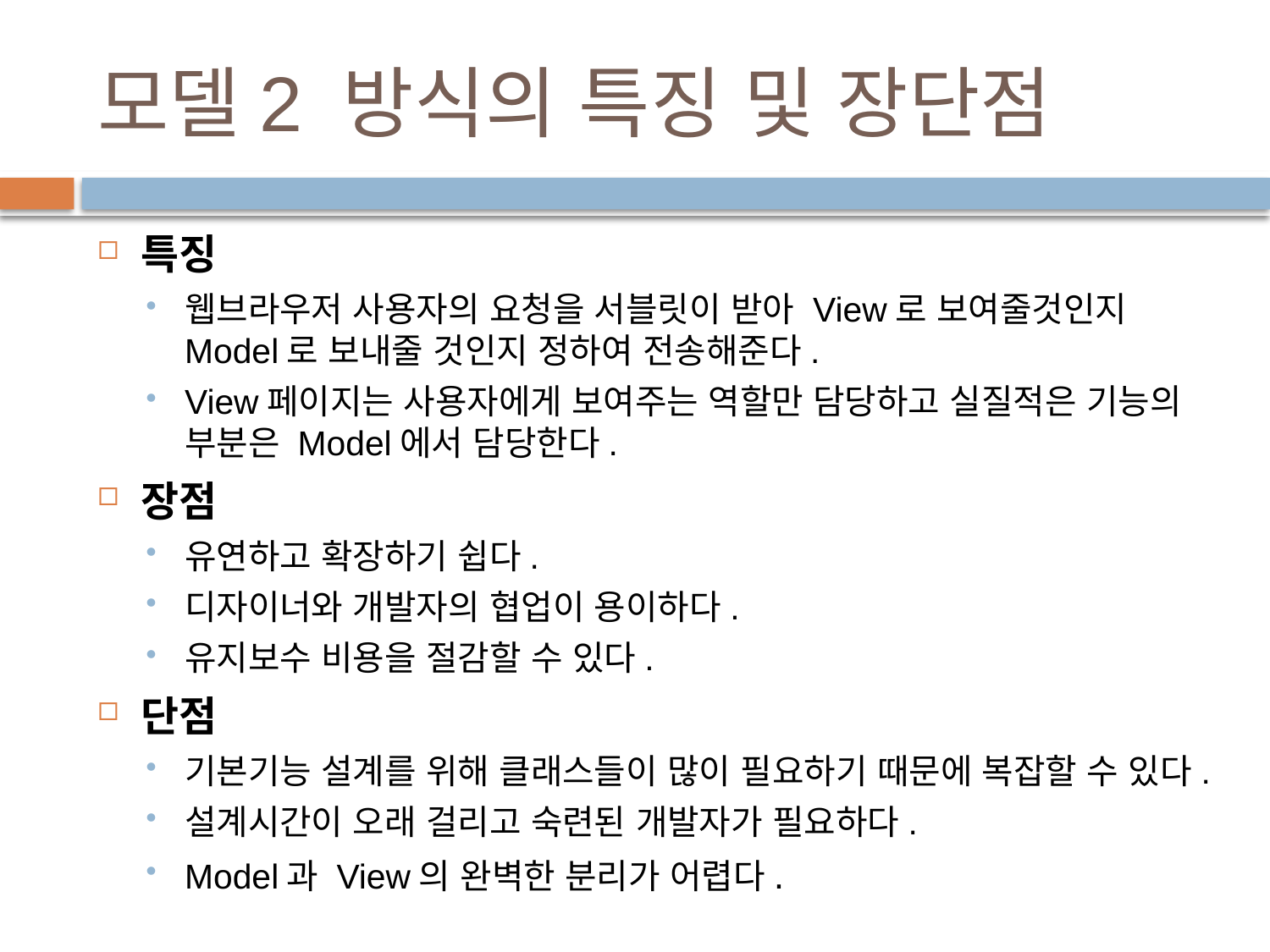

# 모델2 방식의 특징 및 장단점
특징
웹브라우저 사용자의 요청을 서블릿이 받아 View로 보여줄것인지 Model로 보내줄 것인지 정하여 전송해준다.
View페이지는 사용자에게 보여주는 역할만 담당하고 실질적은 기능의 부분은 Model에서 담당한다.
장점
유연하고 확장하기 쉽다.
디자이너와 개발자의 협업이 용이하다.
유지보수 비용을 절감할 수 있다.
단점
기본기능 설계를 위해 클래스들이 많이 필요하기 때문에 복잡할 수 있다.
설계시간이 오래 걸리고 숙련된 개발자가 필요하다.
Model과 View의 완벽한 분리가 어렵다.